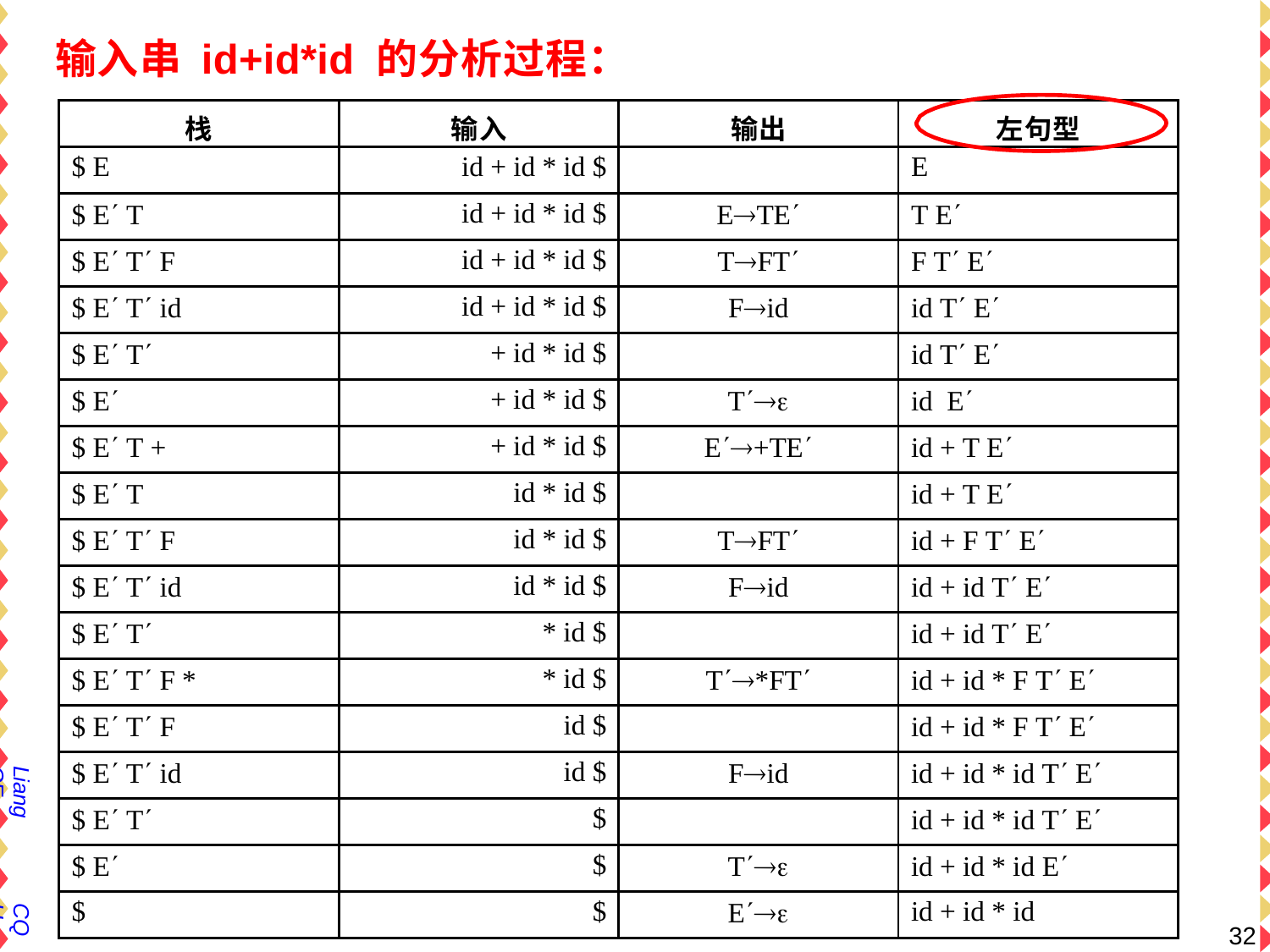

# 输入串 id+id*id 的分析过程：

| 栈 | 输入 | 输出 | 左句型 |
| --- | --- | --- | --- |
| $ E | id + id \* id $ |  | E |
| $ E′ T | id + id \* id $ | E→TE′ | T E′ |
| $ E′ T′ F | id + id \* id $ | T→FT′ | F T′ E′ |
| $ E′ T′ id | id + id \* id $ | F→id | id T′ E′ |
| $ E′ T′ | + id \* id $ |  | id T′ E′ |
| $ E′ | + id \* id $ | T′→ε | id E′ |
| $ E′ T + | + id \* id $ | E′→+TE′ | id + T E′ |
| $ E′ T | id \* id $ |  | id + T E′ |
| $ E′ T′ F | id \* id $ | T→FT′ | id + F T′ E′ |
| $ E′ T′ id | id \* id $ | F→id | id + id T′ E′ |
| $ E′ T′ | \* id $ |  | id + id T′ E′ |
| $ E′ T′ F \* | \* id $ | T′→\*FT′ | id + id \* F T′ E′ |
| $ E′ T′ F | id $ |  | id + id \* F T′ E′ |
| $ E′ T′ id | id $ | F→id | id + id \* id T′ E′ |
| $ E′ T′ | $ |  | id + id \* id T′ E′ |
| $ E′ | $ | T′→ε | id + id \* id E′ |
| $ | $ | E′→ε | id + id \* id |
Liang GE
CQU
32